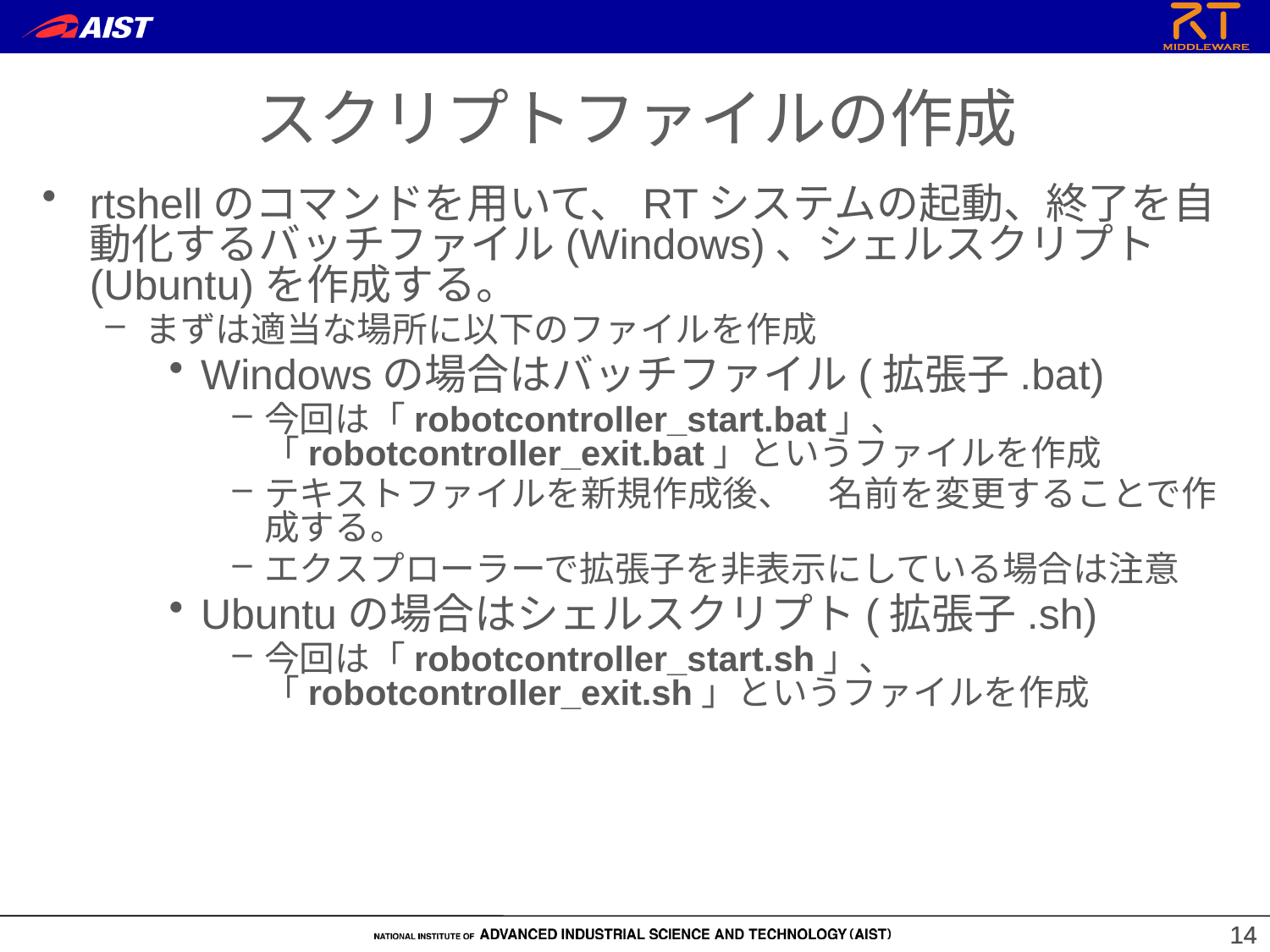

スクリプトファイルの作成
rtshellのコマンドを用いて、RTシステムの起動、終了を自動化するバッチファイル(Windows)、シェルスクリプト(Ubuntu)を作成する。
まずは適当な場所に以下のファイルを作成
Windowsの場合はバッチファイル(拡張子.bat)
今回は「robotcontroller_start.bat」、 「robotcontroller_exit.bat」というファイルを作成
テキストファイルを新規作成後、　名前を変更することで作成する。
エクスプローラーで拡張子を非表示にしている場合は注意
Ubuntuの場合はシェルスクリプト(拡張子.sh)
今回は「robotcontroller_start.sh」、 「robotcontroller_exit.sh」というファイルを作成
14
14